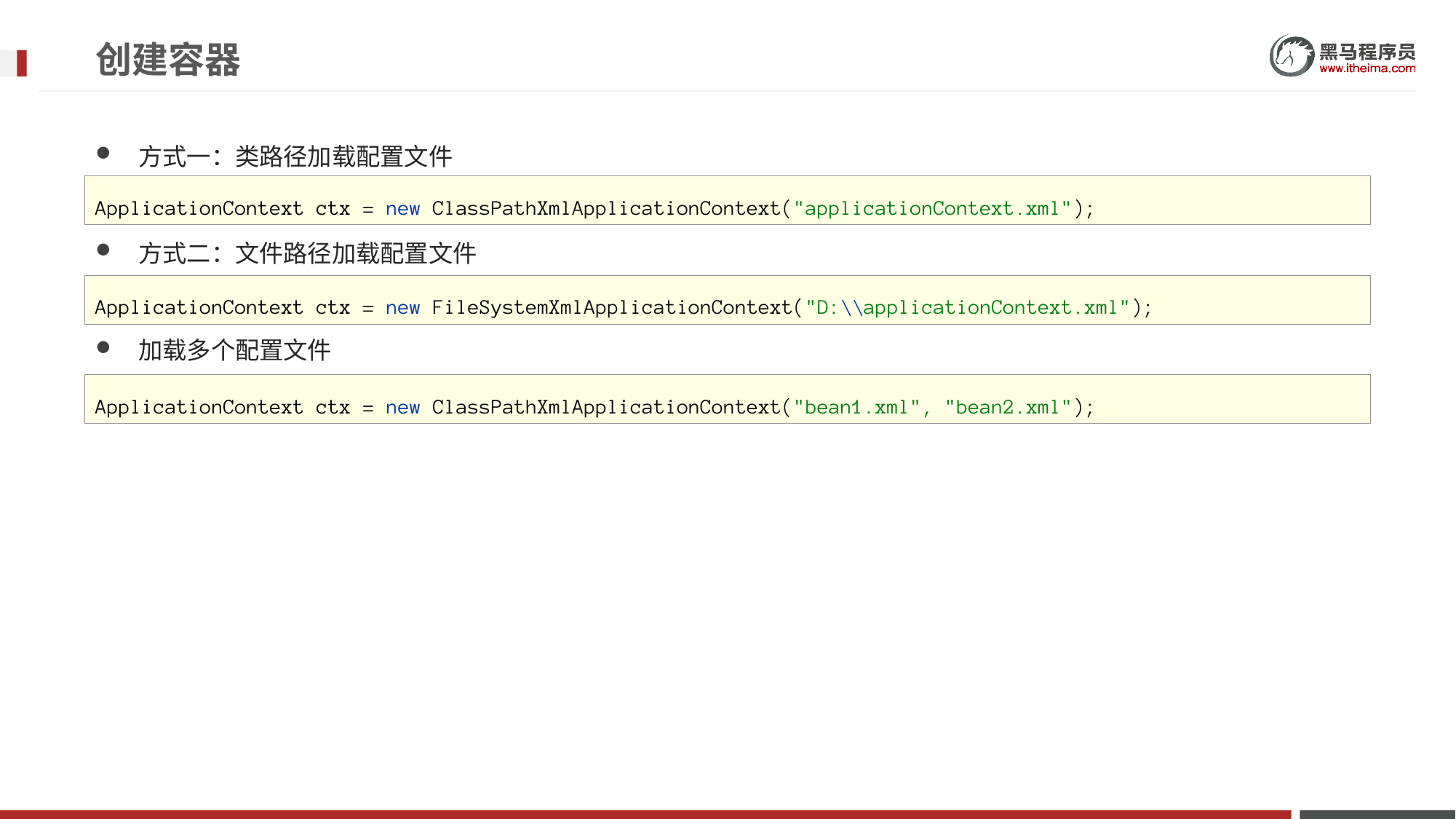

创建容器
方式一：类路径加载配置文件

方式二：文件路径加载配置文件

加载多个配置文件
ApplicationContext ctx = new ClassPathXmlApplicationContext("applicationContext.xml");
ApplicationContext ctx = new FileSystemXmlApplicationContext("D:\\applicationContext.xml");
ApplicationContext ctx = new ClassPathXmlApplicationContext("bean1.xml", "bean2.xml");